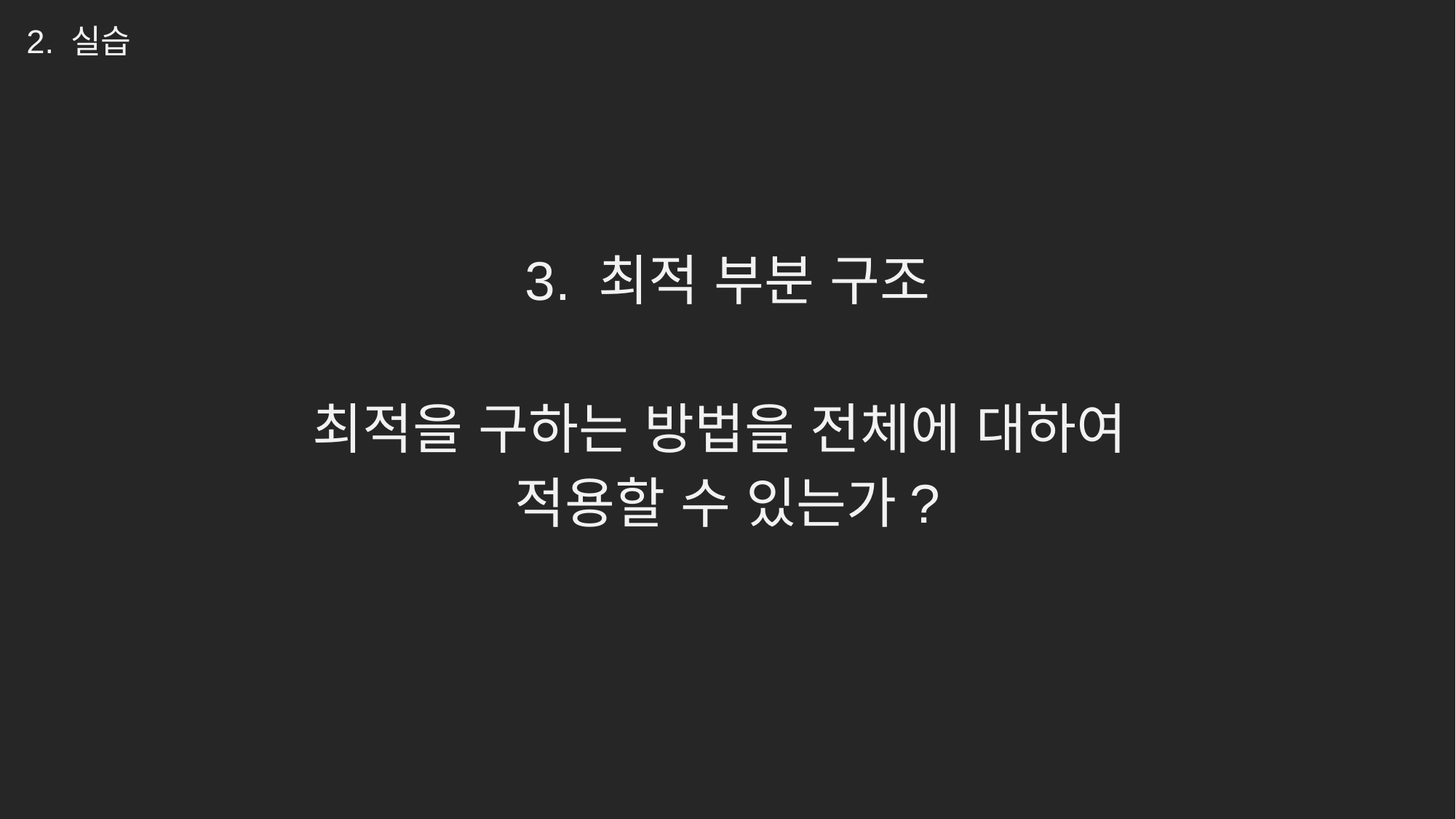

2. 실습

3. 최적 부분 구조

최적을 구하는 방법을 전체에 대하여
적용할 수 있는가?